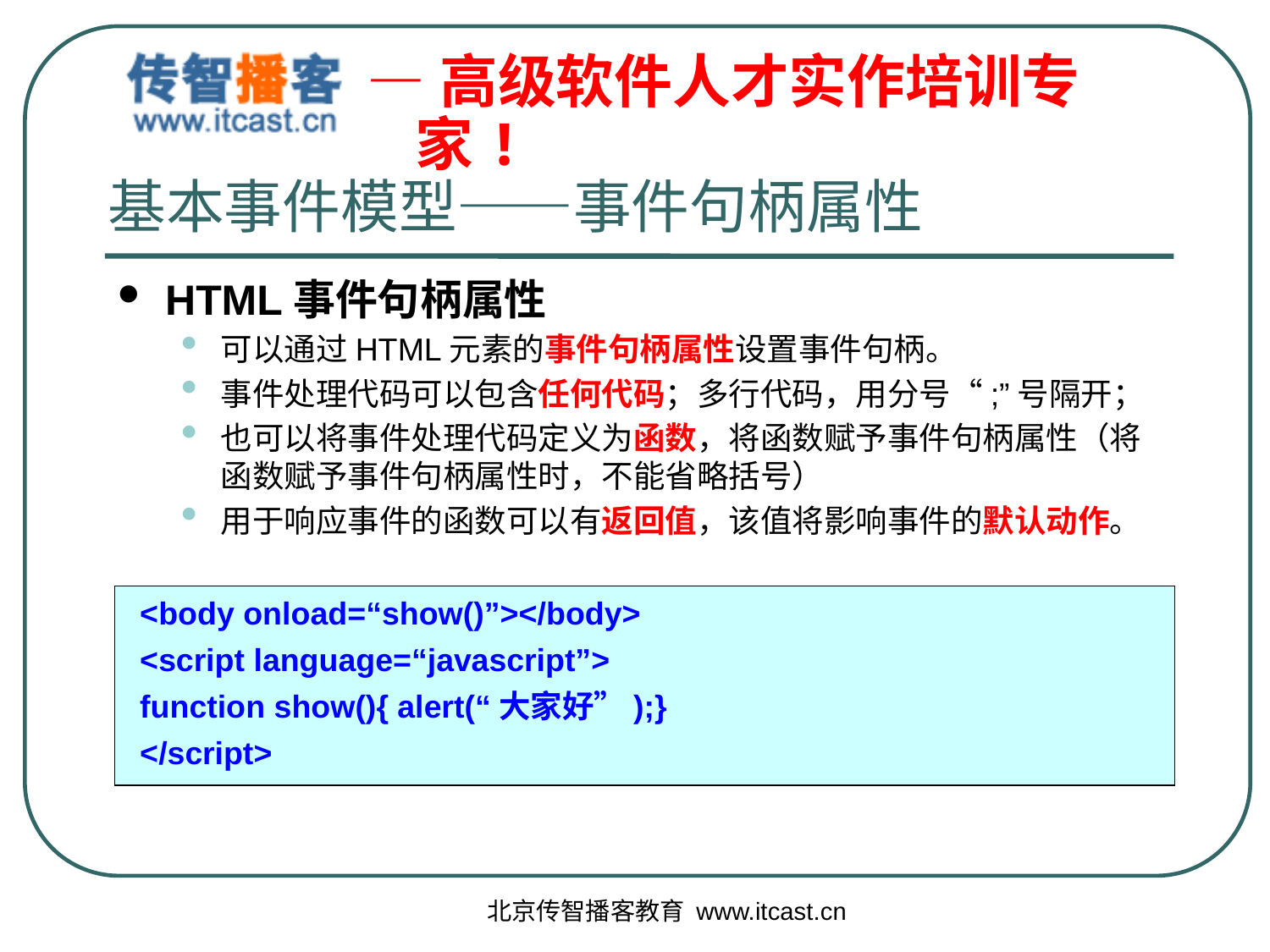

# 基本事件模型——事件句柄属性
HTML事件句柄属性
可以通过HTML元素的事件句柄属性设置事件句柄。
事件处理代码可以包含任何代码；多行代码，用分号“;”号隔开；
也可以将事件处理代码定义为函数，将函数赋予事件句柄属性（将函数赋予事件句柄属性时，不能省略括号）
用于响应事件的函数可以有返回值，该值将影响事件的默认动作。
<body onload=“show()”></body>
<script language=“javascript”>
function show(){ alert(“大家好”);}
</script>